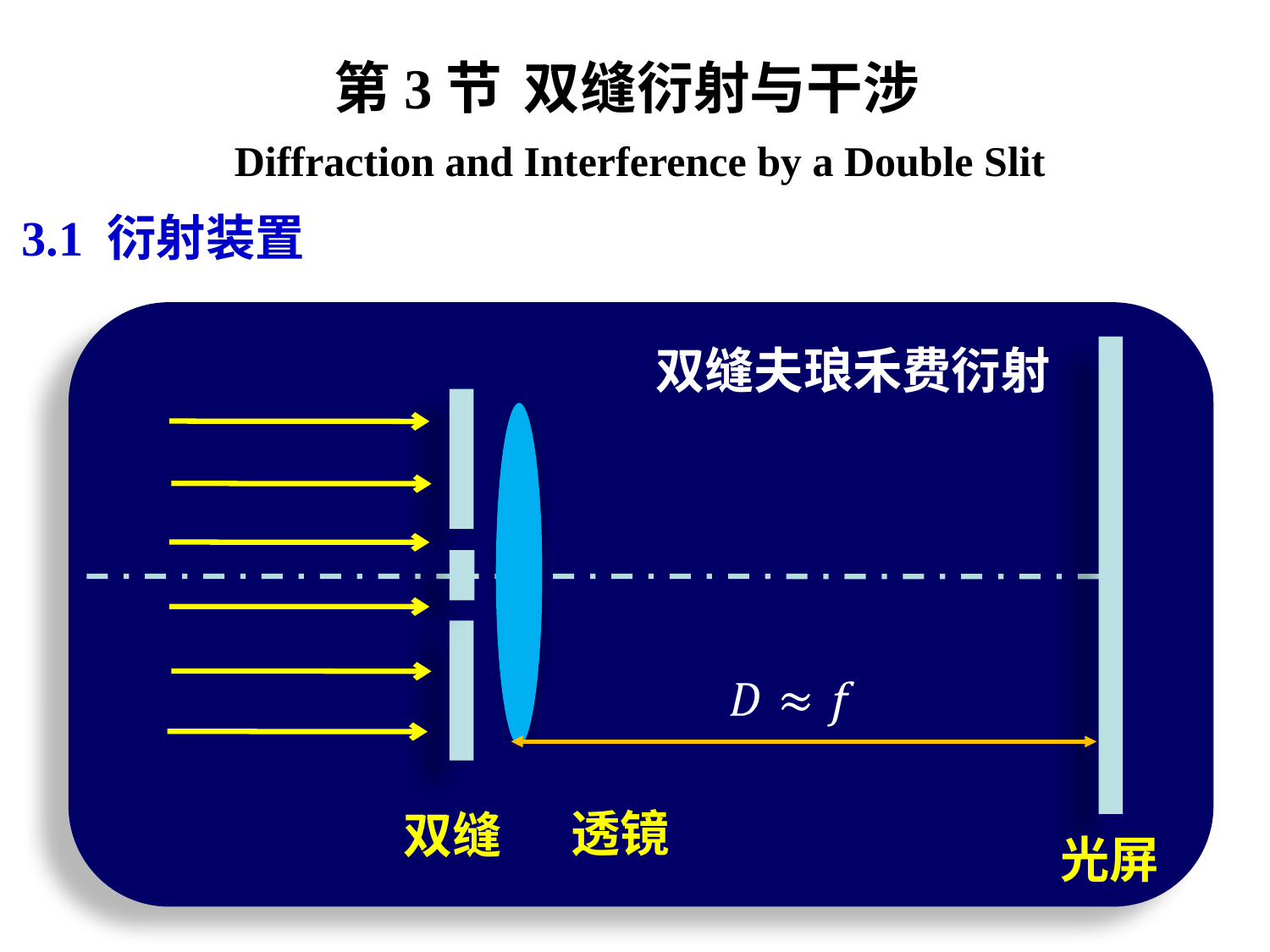

第3节   双缝衍射与干涉
 Diffraction and Interference by a Double Slit
3.1 衍射装置

双缝夫琅禾费衍射

透镜
双缝
光屏
17